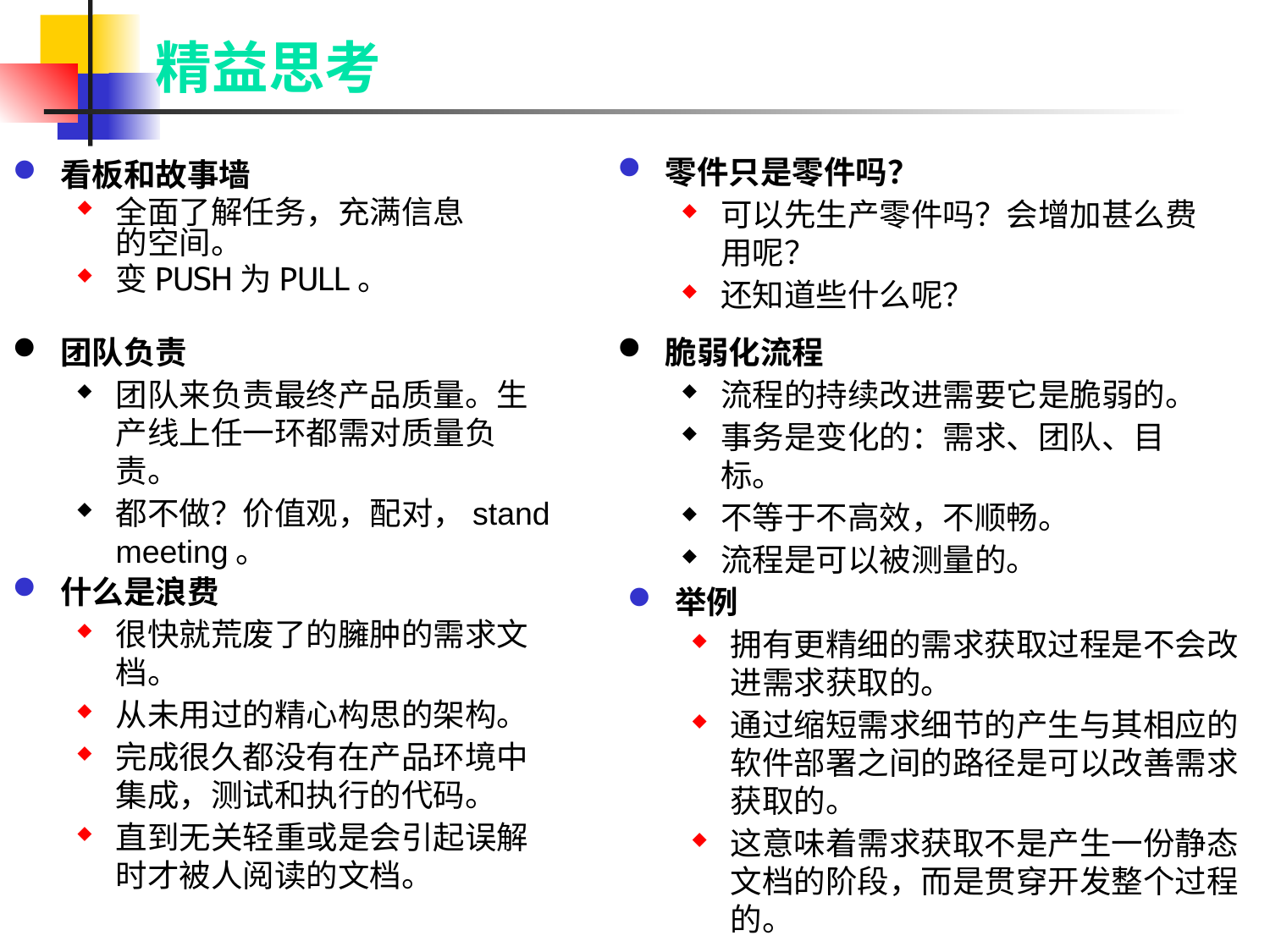

精益思考
零件只是零件吗？
可以先生产零件吗？会增加甚么费用呢？
还知道些什么呢？
看板和故事墙
全面了解任务，充满信息的空间。
变PUSH为PULL。
团队负责
团队来负责最终产品质量。生产线上任一环都需对质量负责。
都不做？价值观，配对，stand meeting。
脆弱化流程
流程的持续改进需要它是脆弱的。
事务是变化的：需求、团队、目标。
不等于不高效，不顺畅。
流程是可以被测量的。
什么是浪费
很快就荒废了的臃肿的需求文档。
从未用过的精心构思的架构。
完成很久都没有在产品环境中集成，测试和执行的代码。
直到无关轻重或是会引起误解时才被人阅读的文档。
举例
拥有更精细的需求获取过程是不会改进需求获取的。
通过缩短需求细节的产生与其相应的软件部署之间的路径是可以改善需求获取的。
这意味着需求获取不是产生一份静态文档的阶段，而是贯穿开发整个过程的。